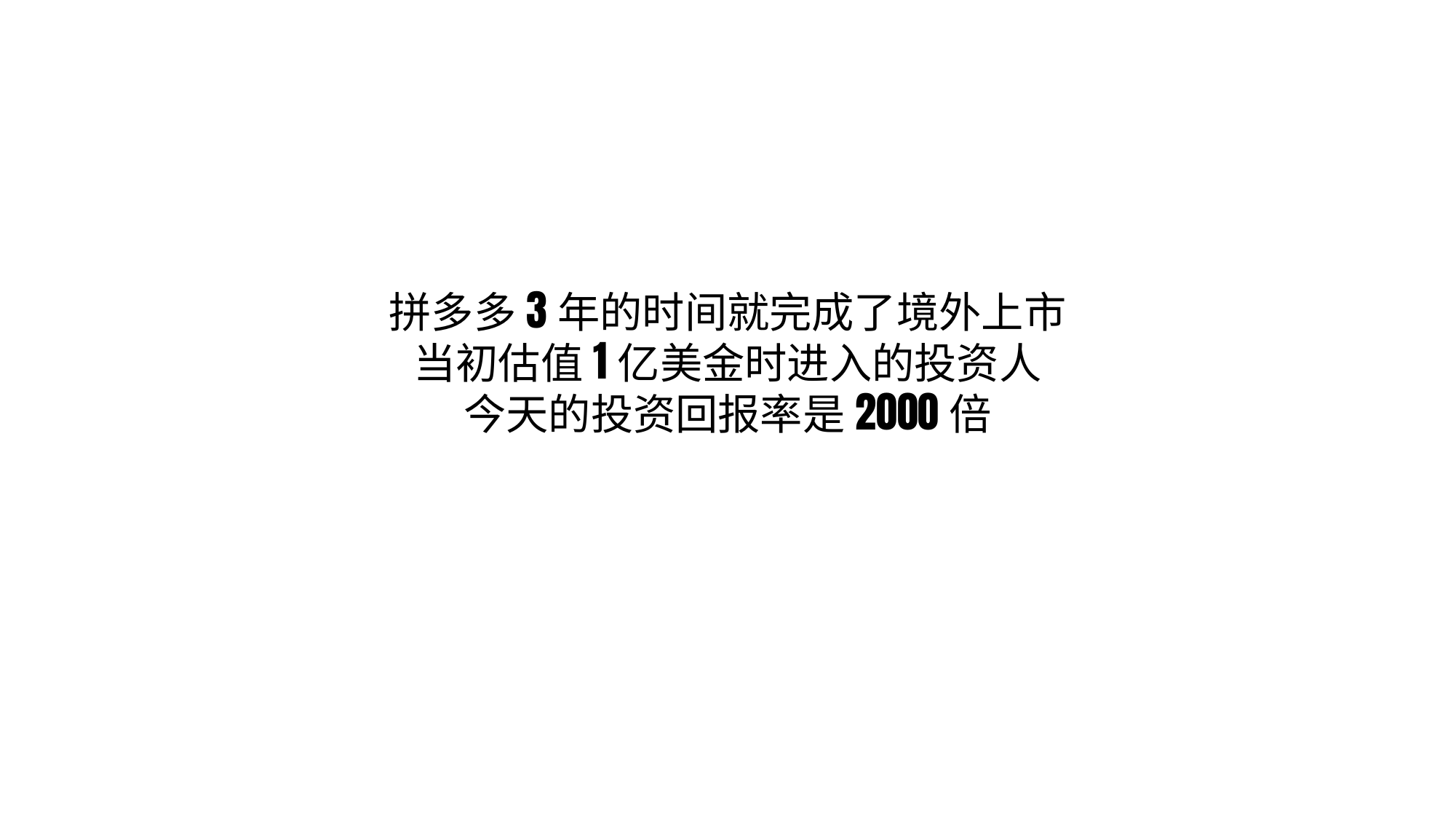

拼多多3年的时间就完成了境外上市
当初估值1亿美金时进入的投资人
今天的投资回报率是2000倍